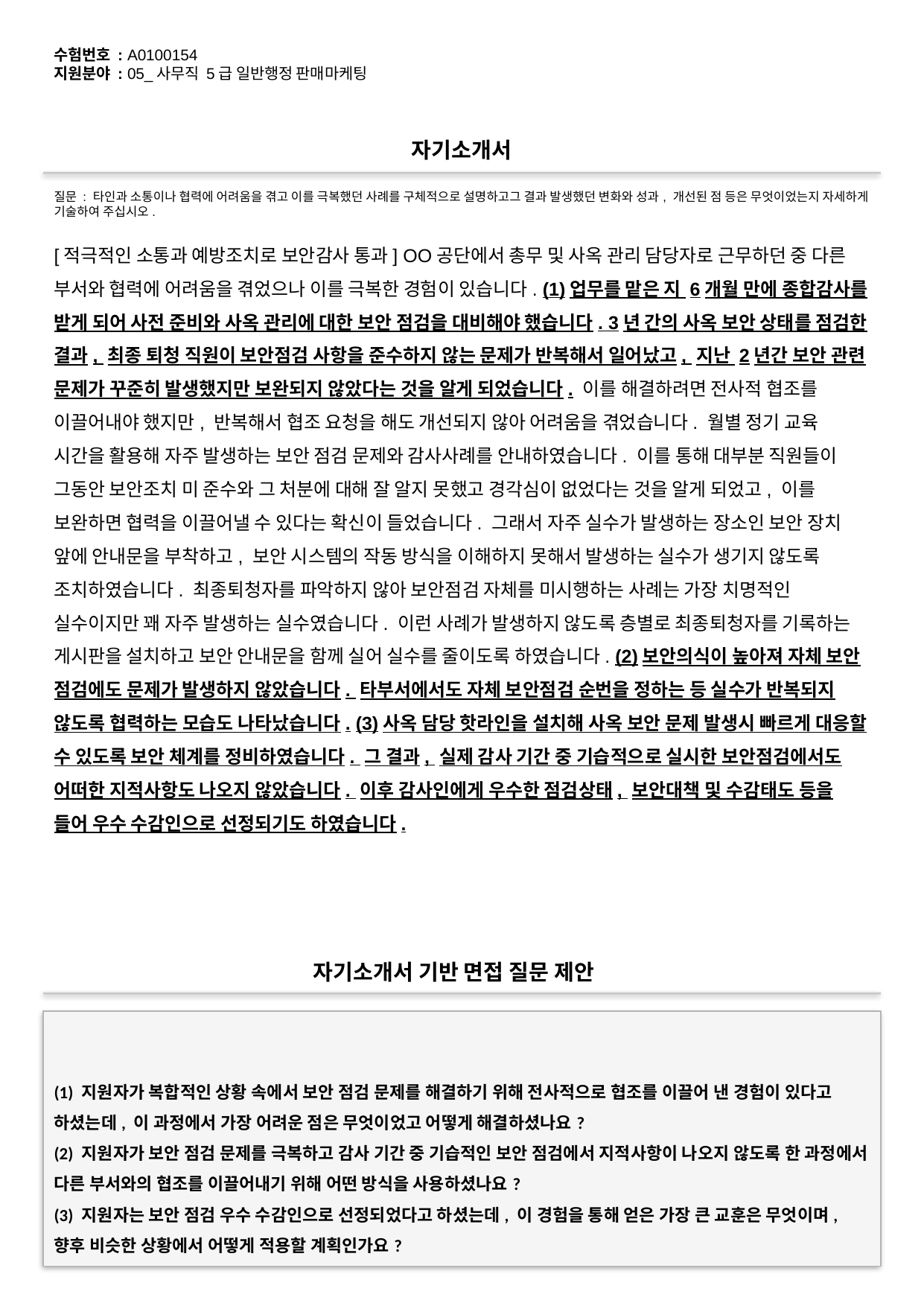

수험번호 : A0100154
지원분야 : 05_사무직 5급 일반행정 판매마케팅
#

자기소개서

질문 : 타인과 소통이나 협력에 어려움을 겪고 이를 극복했던 사례를 구체적으로 설명하고그 결과 발생했던 변화와 성과, 개선된 점 등은 무엇이었는지 자세하게 기술하여 주십시오.

[적극적인 소통과 예방조치로 보안감사 통과] OO공단에서 총무 및 사옥 관리 담당자로 근무하던 중 다른 부서와 협력에 어려움을 겪었으나 이를 극복한 경험이 있습니다. (1)업무를 맡은 지 6개월 만에 종합감사를 받게 되어 사전 준비와 사옥 관리에 대한 보안 점검을 대비해야 했습니다. 3년 간의 사옥 보안 상태를 점검한 결과, 최종 퇴청 직원이 보안점검 사항을 준수하지 않는 문제가 반복해서 일어났고, 지난 2년간 보안 관련 문제가 꾸준히 발생했지만 보완되지 않았다는 것을 알게 되었습니다. 이를 해결하려면 전사적 협조를 이끌어내야 했지만, 반복해서 협조 요청을 해도 개선되지 않아 어려움을 겪었습니다. 월별 정기 교육 시간을 활용해 자주 발생하는 보안 점검 문제와 감사사례를 안내하였습니다. 이를 통해 대부분 직원들이 그동안 보안조치 미 준수와 그 처분에 대해 잘 알지 못했고 경각심이 없었다는 것을 알게 되었고, 이를 보완하면 협력을 이끌어낼 수 있다는 확신이 들었습니다. 그래서 자주 실수가 발생하는 장소인 보안 장치 앞에 안내문을 부착하고, 보안 시스템의 작동 방식을 이해하지 못해서 발생하는 실수가 생기지 않도록 조치하였습니다. 최종퇴청자를 파악하지 않아 보안점검 자체를 미시행하는 사례는 가장 치명적인 실수이지만 꽤 자주 발생하는 실수였습니다. 이런 사례가 발생하지 않도록 층별로 최종퇴청자를 기록하는 게시판을 설치하고 보안 안내문을 함께 실어 실수를 줄이도록 하였습니다. (2)보안의식이 높아져 자체 보안 점검에도 문제가 발생하지 않았습니다. 타부서에서도 자체 보안점검 순번을 정하는 등 실수가 반복되지 않도록 협력하는 모습도 나타났습니다. (3)사옥 담당 핫라인을 설치해 사옥 보안 문제 발생시 빠르게 대응할 수 있도록 보안 체계를 정비하였습니다. 그 결과, 실제 감사 기간 중 기습적으로 실시한 보안점검에서도 어떠한 지적사항도 나오지 않았습니다. 이후 감사인에게 우수한 점검상태, 보안대책 및 수감태도 등을 들어 우수 수감인으로 선정되기도 하였습니다.

자기소개서 기반 면접 질문 제안

(1) 지원자가 복합적인 상황 속에서 보안 점검 문제를 해결하기 위해 전사적으로 협조를 이끌어 낸 경험이 있다고 하셨는데, 이 과정에서 가장 어려운 점은 무엇이었고 어떻게 해결하셨나요?
(2) 지원자가 보안 점검 문제를 극복하고 감사 기간 중 기습적인 보안 점검에서 지적사항이 나오지 않도록 한 과정에서 다른 부서와의 협조를 이끌어내기 위해 어떤 방식을 사용하셨나요?
(3) 지원자는 보안 점검 우수 수감인으로 선정되었다고 하셨는데, 이 경험을 통해 얻은 가장 큰 교훈은 무엇이며, 향후 비슷한 상황에서 어떻게 적용할 계획인가요?